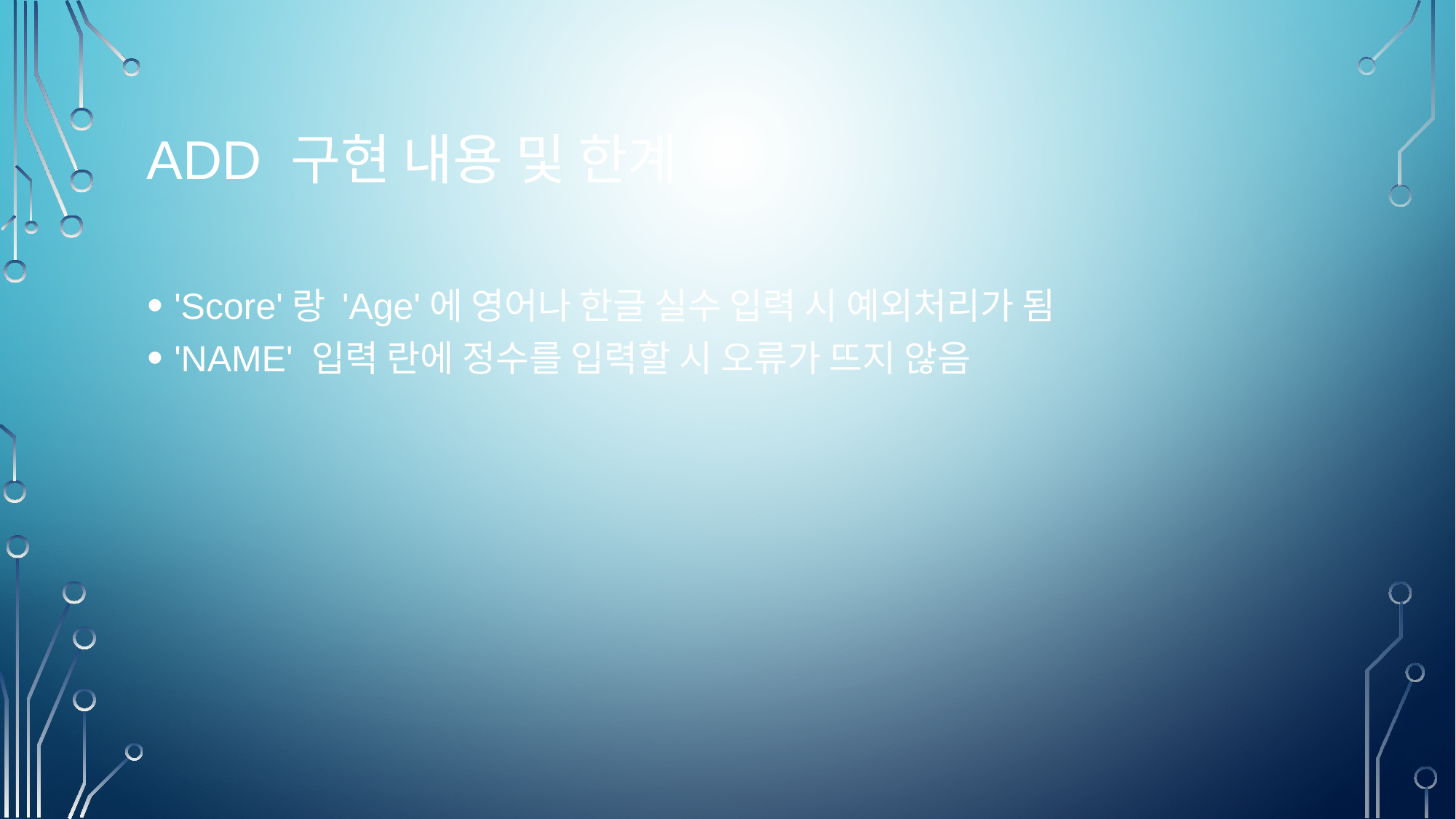

Add 구현 내용 및 한계
'Score'랑 'Age'에 영어나 한글 실수 입력 시 예외처리가 됨
'NAME' 입력 란에 정수를 입력할 시 오류가 뜨지 않음